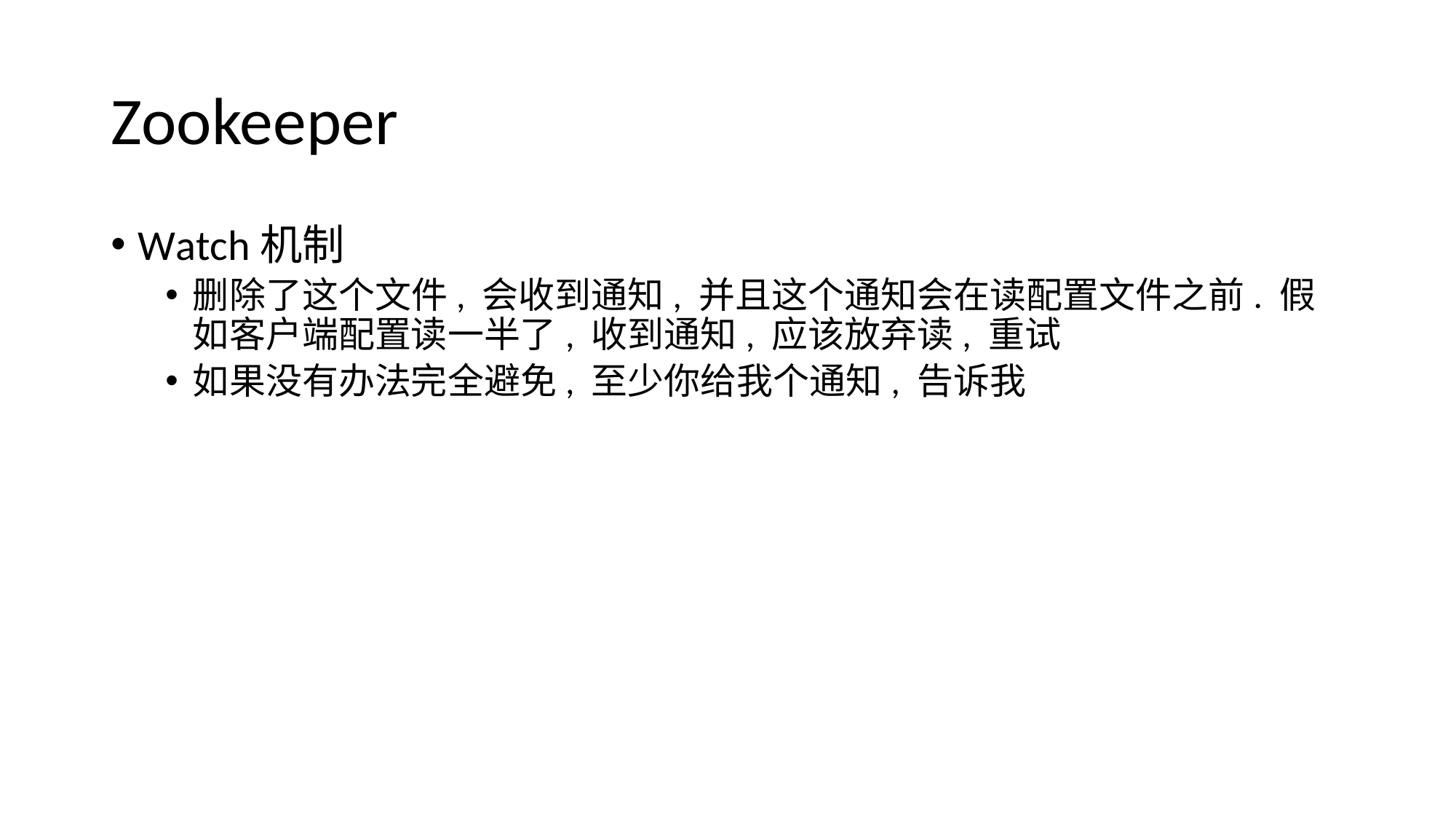

# Zookeeper
Watch机制
删除了这个文件, 会收到通知, 并且这个通知会在读配置文件之前. 假如客户端配置读一半了, 收到通知, 应该放弃读, 重试
如果没有办法完全避免, 至少你给我个通知, 告诉我